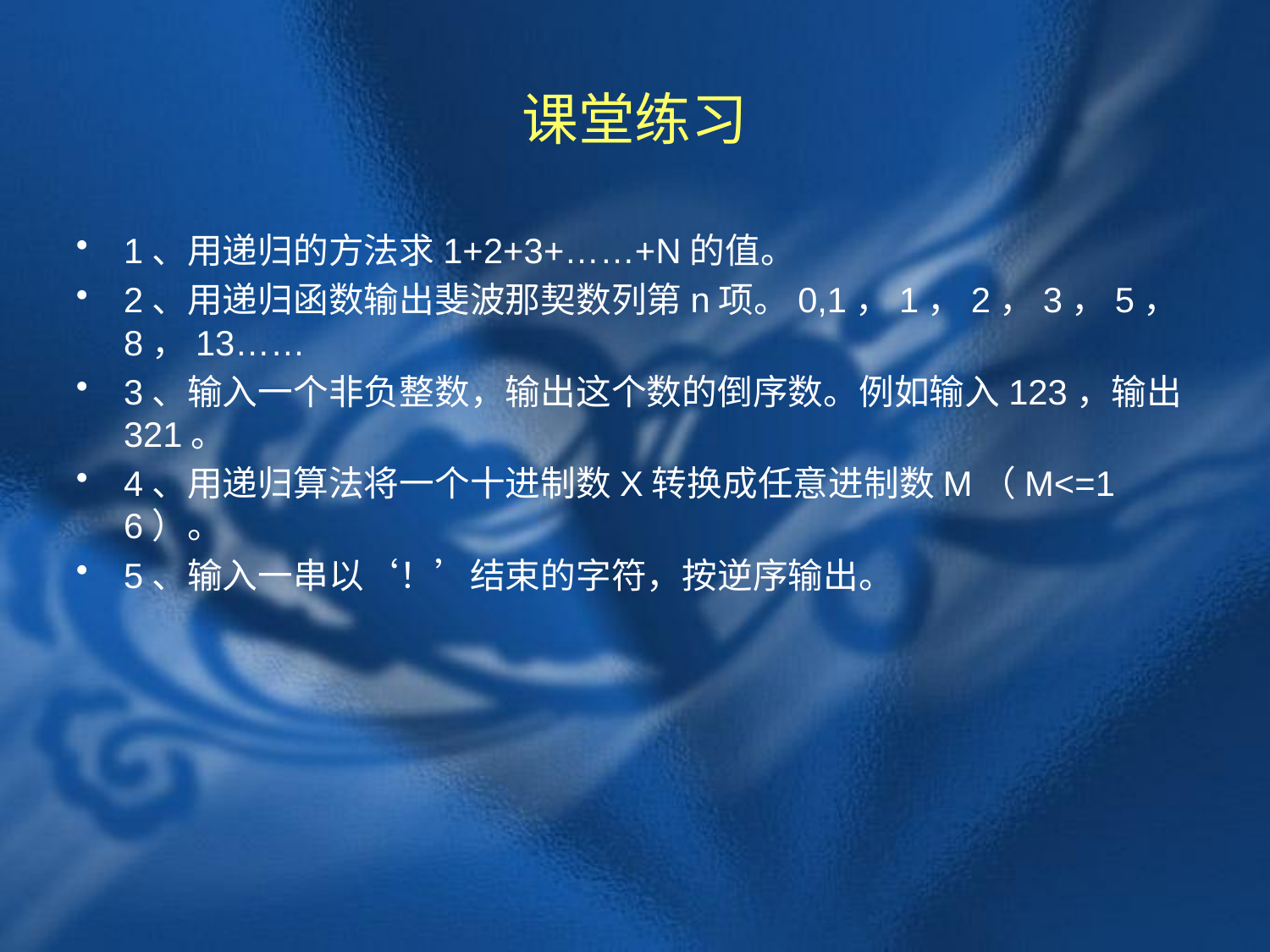

# 课堂练习
1、用递归的方法求1+2+3+……+N的值。
2、用递归函数输出斐波那契数列第n项。0,1，1，2，3，5，8，13……
3、输入一个非负整数，输出这个数的倒序数。例如输入123，输出321。
4、用递归算法将一个十进制数X转换成任意进制数M（M<=16）。
5、输入一串以‘！’结束的字符，按逆序输出。